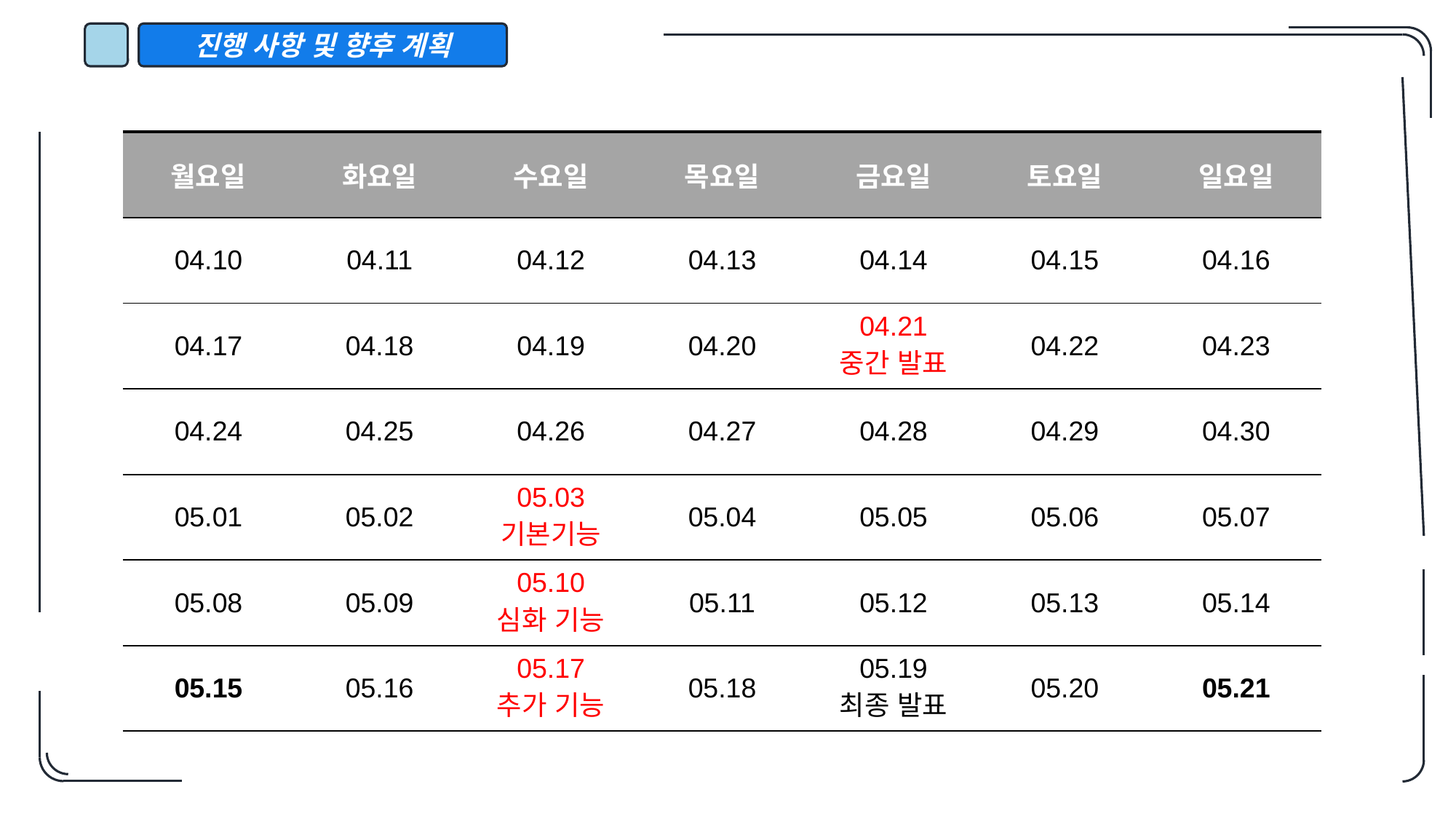

진행 사항 및 향후 계획

| 월요일 | 화요일 | 수요일 | 목요일 | 금요일 | 토요일 | 일요일 |
| --- | --- | --- | --- | --- | --- | --- |
| 04.10 | 04.11 | 04.12 | 04.13 | 04.14 | 04.15 | 04.16 |
| 04.17 | 04.18 | 04.19 | 04.20 | 04.21 중간 발표 | 04.22 | 04.23 |
| 04.24 | 04.25 | 04.26 | 04.27 | 04.28 | 04.29 | 04.30 |
| 05.01 | 05.02 | 05.03 기본기능 | 05.04 | 05.05 | 05.06 | 05.07 |
| 05.08 | 05.09 | 05.10 심화 기능 | 05.11 | 05.12 | 05.13 | 05.14 |
| 05.15 | 05.16 | 05.17 추가 기능 | 05.18 | 05.19 최종 발표 | 05.20 | 05.21 |